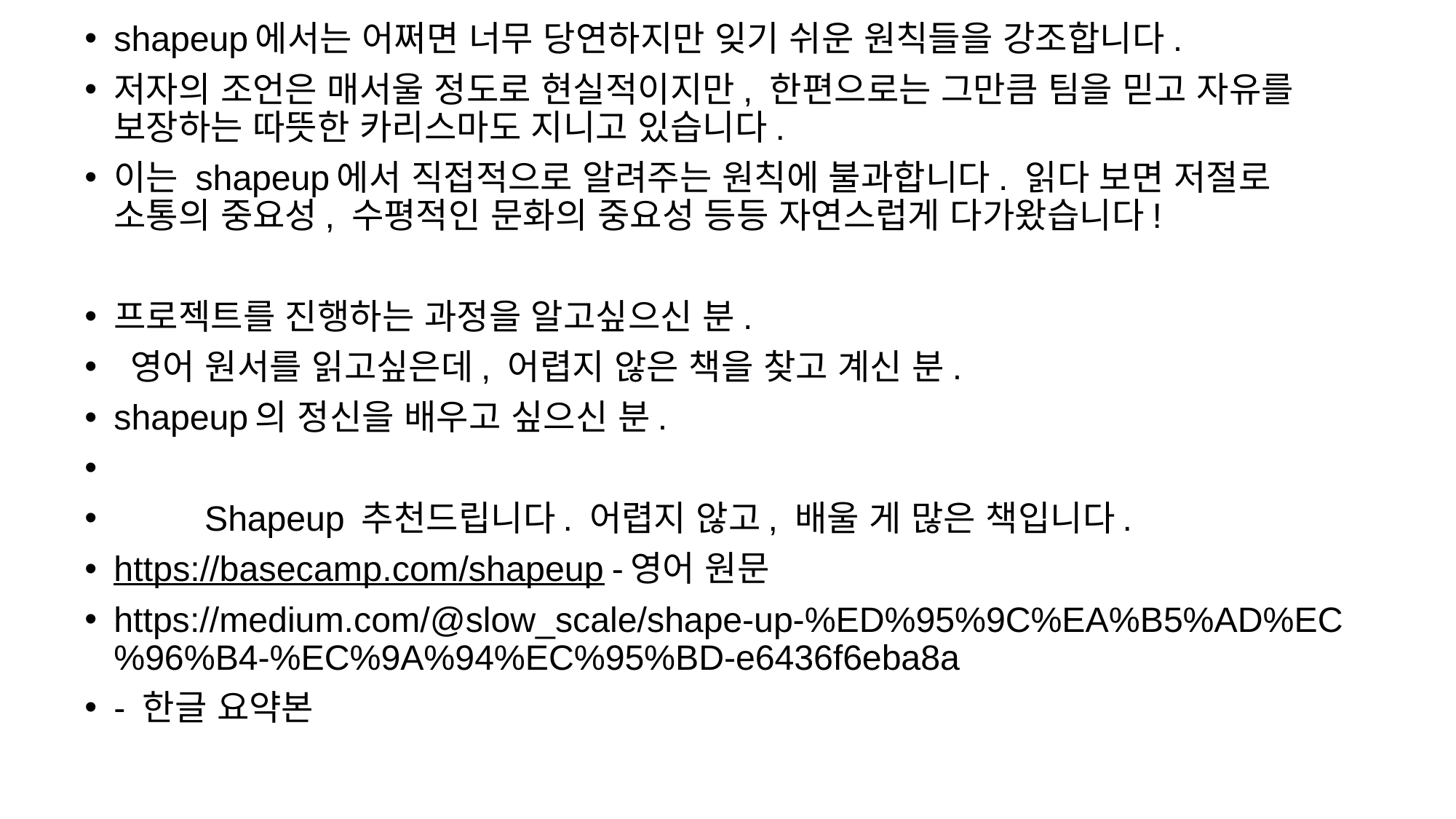

shapeup에서는 어쩌면 너무 당연하지만 잊기 쉬운 원칙들을 강조합니다.
저자의 조언은 매서울 정도로 현실적이지만, 한편으로는 그만큼 팀을 믿고 자유를 보장하는 따뜻한 카리스마도 지니고 있습니다.
이는 shapeup에서 직접적으로 알려주는 원칙에 불과합니다. 읽다 보면 저절로 소통의 중요성, 수평적인 문화의 중요성 등등 자연스럽게 다가왔습니다!

프로젝트를 진행하는 과정을 알고싶으신 분.
 영어 원서를 읽고싶은데, 어렵지 않은 책을 찾고 계신 분.
shapeup의 정신을 배우고 싶으신 분.

	Shapeup 추천드립니다. 어렵지 않고, 배울 게 많은 책입니다.
https://basecamp.com/shapeup -영어 원문
https://medium.com/@slow_scale/shape-up-%ED%95%9C%EA%B5%AD%EC%96%B4-%EC%9A%94%EC%95%BD-e6436f6eba8a
- 한글 요약본